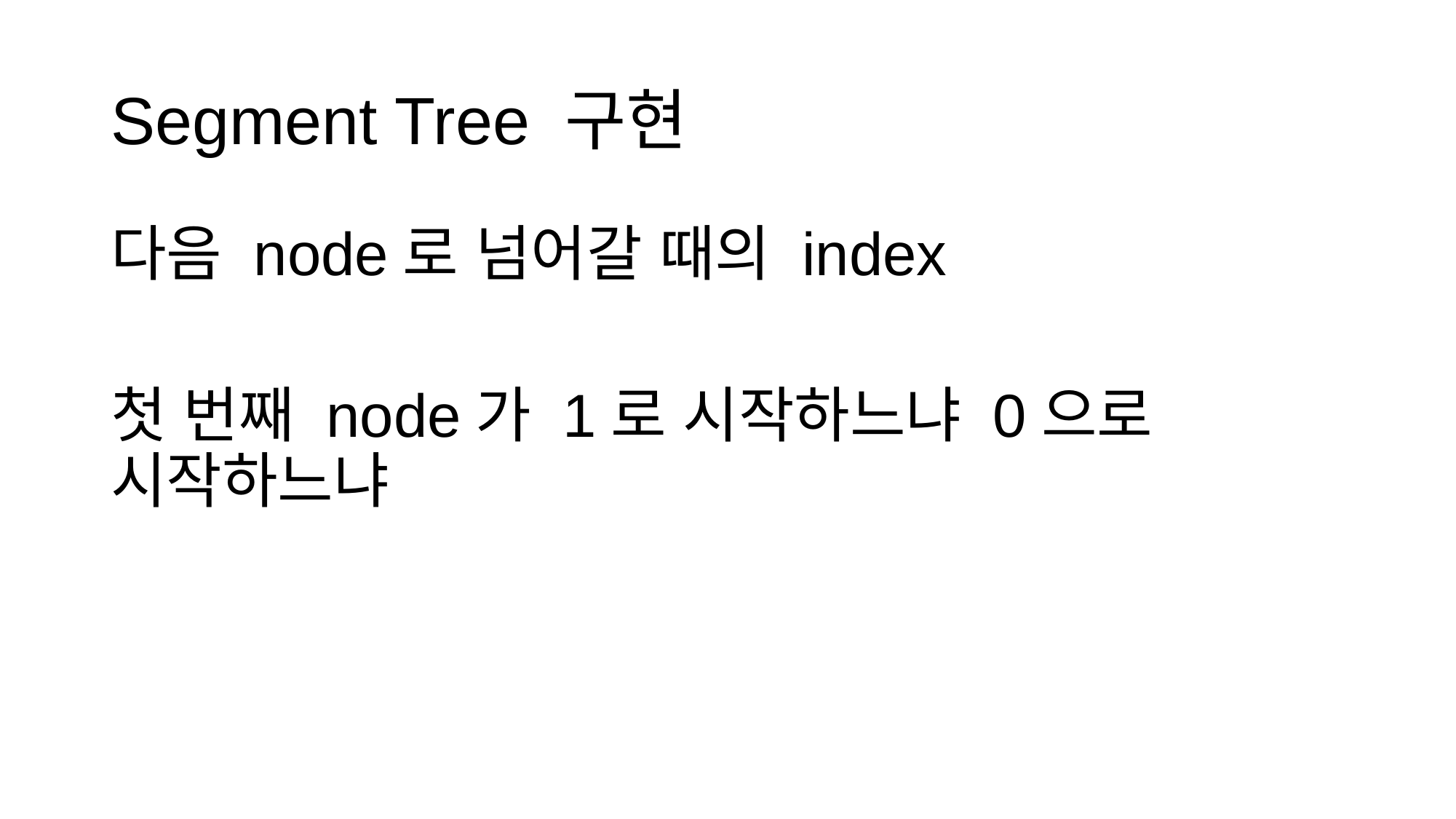

# Segment Tree 구현
다음 node로 넘어갈 때의 index

첫 번째 node가 1로 시작하느냐 0으로 시작하느냐